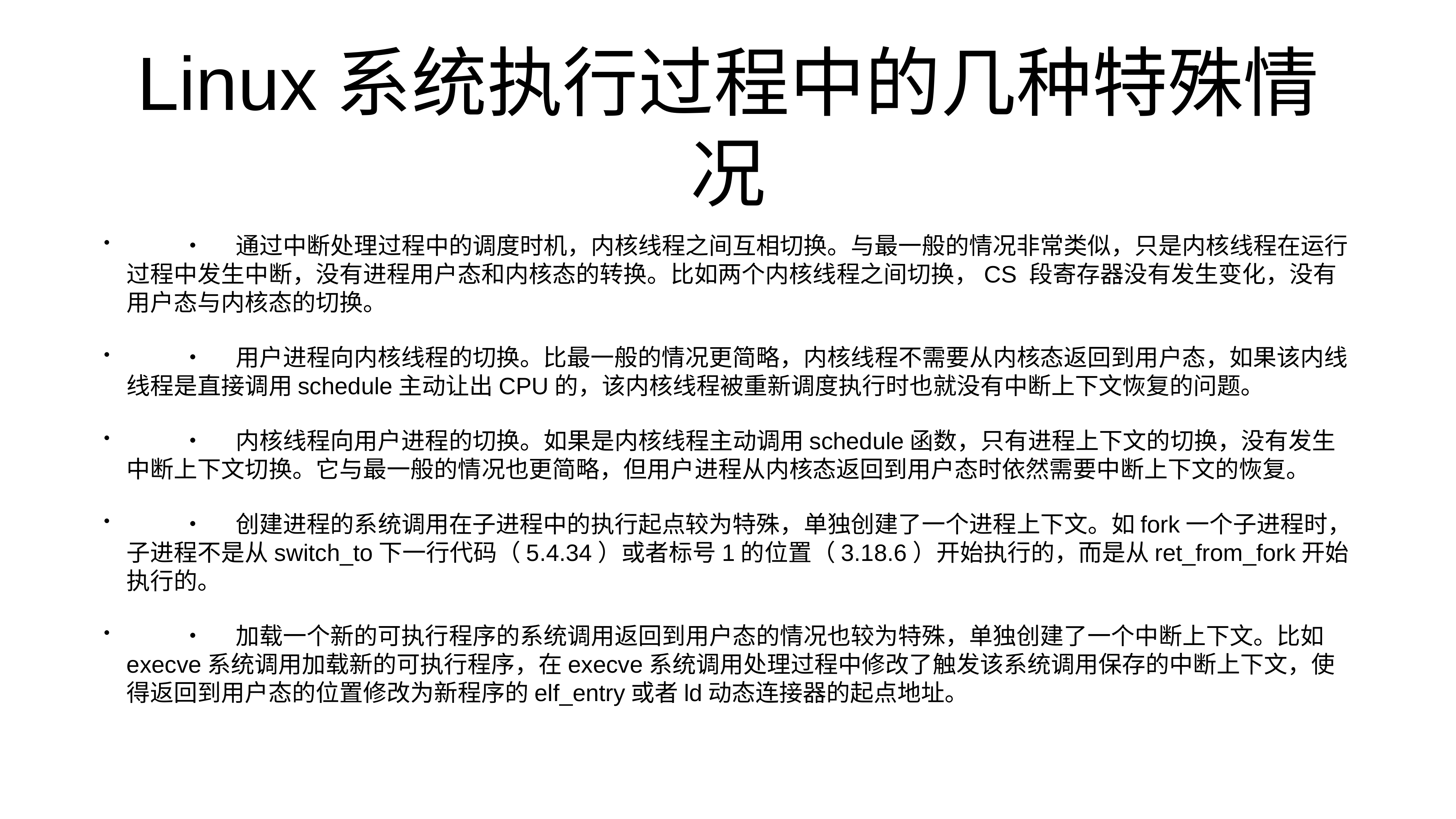

# Linux系统执行过程中的几种特殊情况
	•	通过中断处理过程中的调度时机，内核线程之间互相切换。与最一般的情况非常类似，只是内核线程在运行过程中发生中断，没有进程用户态和内核态的转换。比如两个内核线程之间切换，CS 段寄存器没有发生变化，没有用户态与内核态的切换。
	•	用户进程向内核线程的切换。比最一般的情况更简略，内核线程不需要从内核态返回到用户态，如果该内线线程是直接调用schedule主动让出CPU的，该内核线程被重新调度执行时也就没有中断上下文恢复的问题。
	•	内核线程向用户进程的切换。如果是内核线程主动调用schedule函数，只有进程上下文的切换，没有发生中断上下文切换。它与最一般的情况也更简略，但用户进程从内核态返回到用户态时依然需要中断上下文的恢复。
	•	创建进程的系统调用在子进程中的执行起点较为特殊，单独创建了一个进程上下文。如fork一个子进程时，子进程不是从switch_to下一行代码（5.4.34）或者标号1的位置（3.18.6）开始执行的，而是从ret_from_fork开始执行的。
	•	加载一个新的可执行程序的系统调用返回到用户态的情况也较为特殊，单独创建了一个中断上下文。比如execve系统调用加载新的可执行程序，在execve系统调用处理过程中修改了触发该系统调用保存的中断上下文，使得返回到用户态的位置修改为新程序的elf_entry或者ld动态连接器的起点地址。